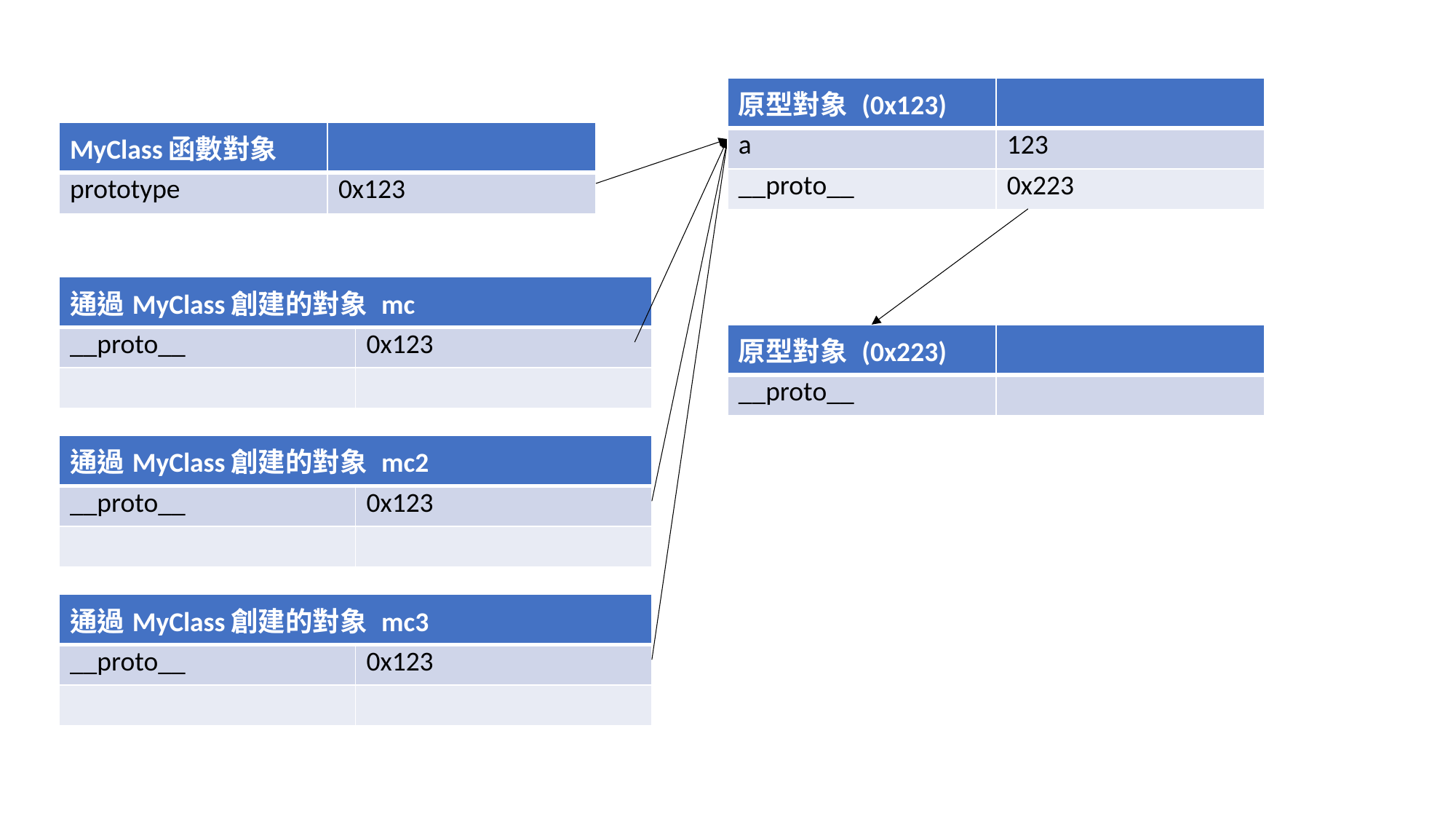

| 原型對象 (0x123) |  |
| --- | --- |
| a | 123 |
| \_\_proto\_\_ | 0x223 |
| MyClass函數對象 |  |
| --- | --- |
| prototype | 0x123 |
| 通過MyClass創建的對象 mc |  |
| --- | --- |
| \_\_proto\_\_ | 0x123 |
|  |  |
| 原型對象 (0x223) |  |
| --- | --- |
| \_\_proto\_\_ |  |
| 通過MyClass創建的對象 mc2 |  |
| --- | --- |
| \_\_proto\_\_ | 0x123 |
|  |  |
| 通過MyClass創建的對象 mc3 |  |
| --- | --- |
| \_\_proto\_\_ | 0x123 |
|  |  |